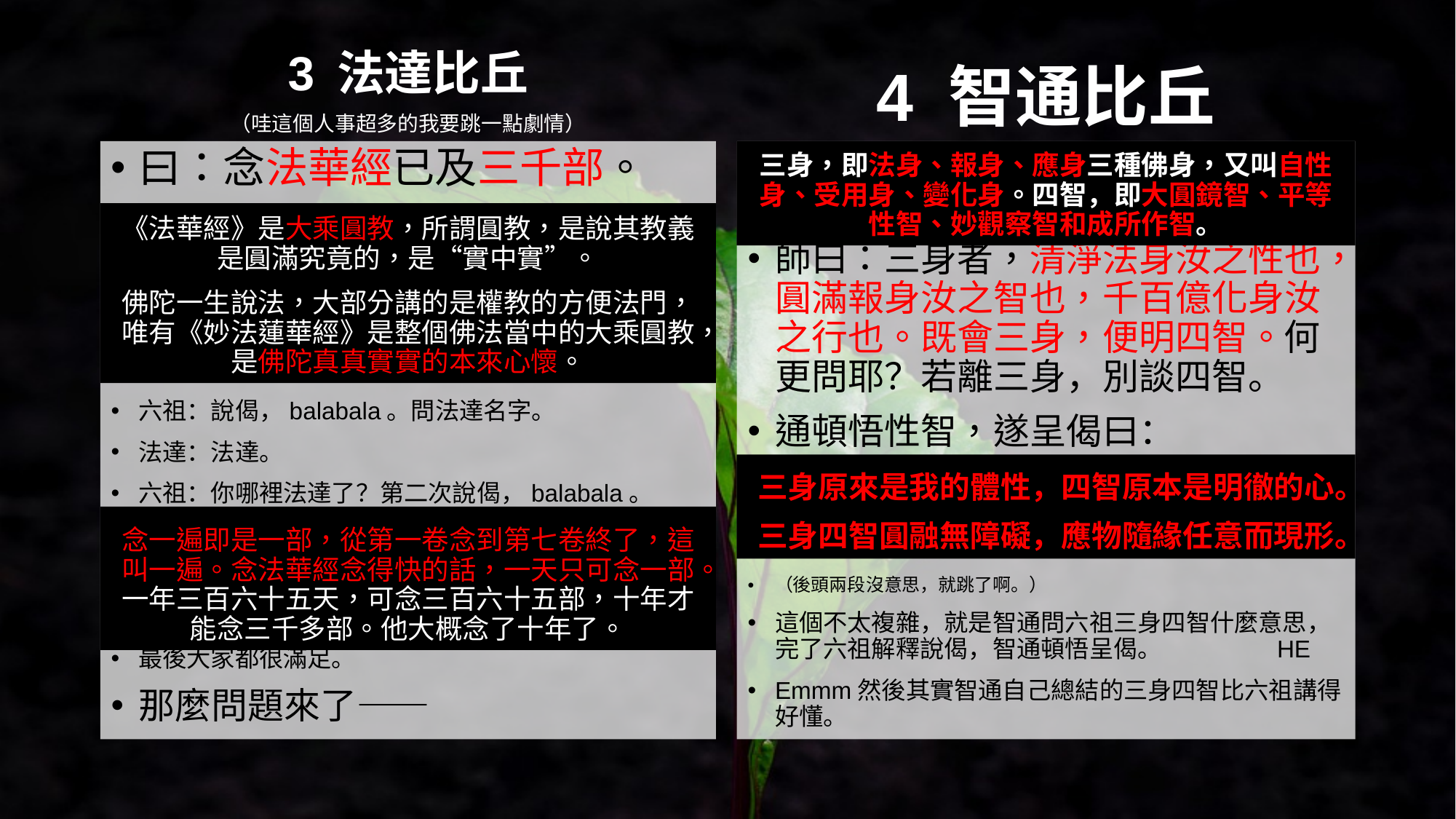

3 法達比丘
（哇這個人事超多的我要跳一點劇情）
4 智通比丘
初看楞伽經，約千餘遍，而不會三身四智。禮師求解其義。
師曰：三身者，清淨法身汝之性也，圓滿報身汝之智也，千百億化身汝之行也。既會三身，便明四智。何更問耶？若離三身，別談四智。
通頓悟性智，遂呈偈曰：
三身元我體，四智本心明。
身智融無礙，應物任隨形。
（後頭兩段沒意思，就跳了啊。）
這個不太複雜，就是智通問六祖三身四智什麼意思，完了六祖解釋說偈，智通頓悟呈偈。                    HE
Emmm然後其實智通自己總結的三身四智比六祖講得好懂。

三身，即法身、報身、應身三種佛身，又叫自性身、受用身、變化身。四智，即大圓鏡智、平等性智、妙觀察智和成所作智。
曰：念法華經已及三千部。
心高氣傲的法達在來禮拜六祖時依仗自己《妙法蓮華經》讀了三千遍不願意頂禮頭點地。
六祖曉得他貢高心作怪，就呵斥他：balabala。
法達不服氣：balabala。
六祖：……
六祖：說偈，balabala。問法達名字。
法達：法達。
六祖：你哪裡法達了？第二次說偈，balabala。
法達聽完：……
法達謝罪：您能耐，我懺悔，求指教。
然後六祖balabala說偈，法達說偈balabala循環。
最後大家都很滿足。
那麼問題來了——
《法華經》是大乘圓教，所謂圓教，是說其教義是圓滿究竟的，是“實中實”。
佛陀一生說法，大部分講的是權教的方便法門，唯有《妙法蓮華經》是整個佛法當中的大乘圓教，是佛陀真真實實的本來心懷。
三身原來是我的體性，四智原本是明徹的心。
三身四智圓融無障礙，應物隨緣任意而現形。
念一遍即是一部，從第一卷念到第七卷終了，這叫一遍。念法華經念得快的話，一天只可念一部。一年三百六十五天，可念三百六十五部，十年才能念三千多部。他大概念了十年了。